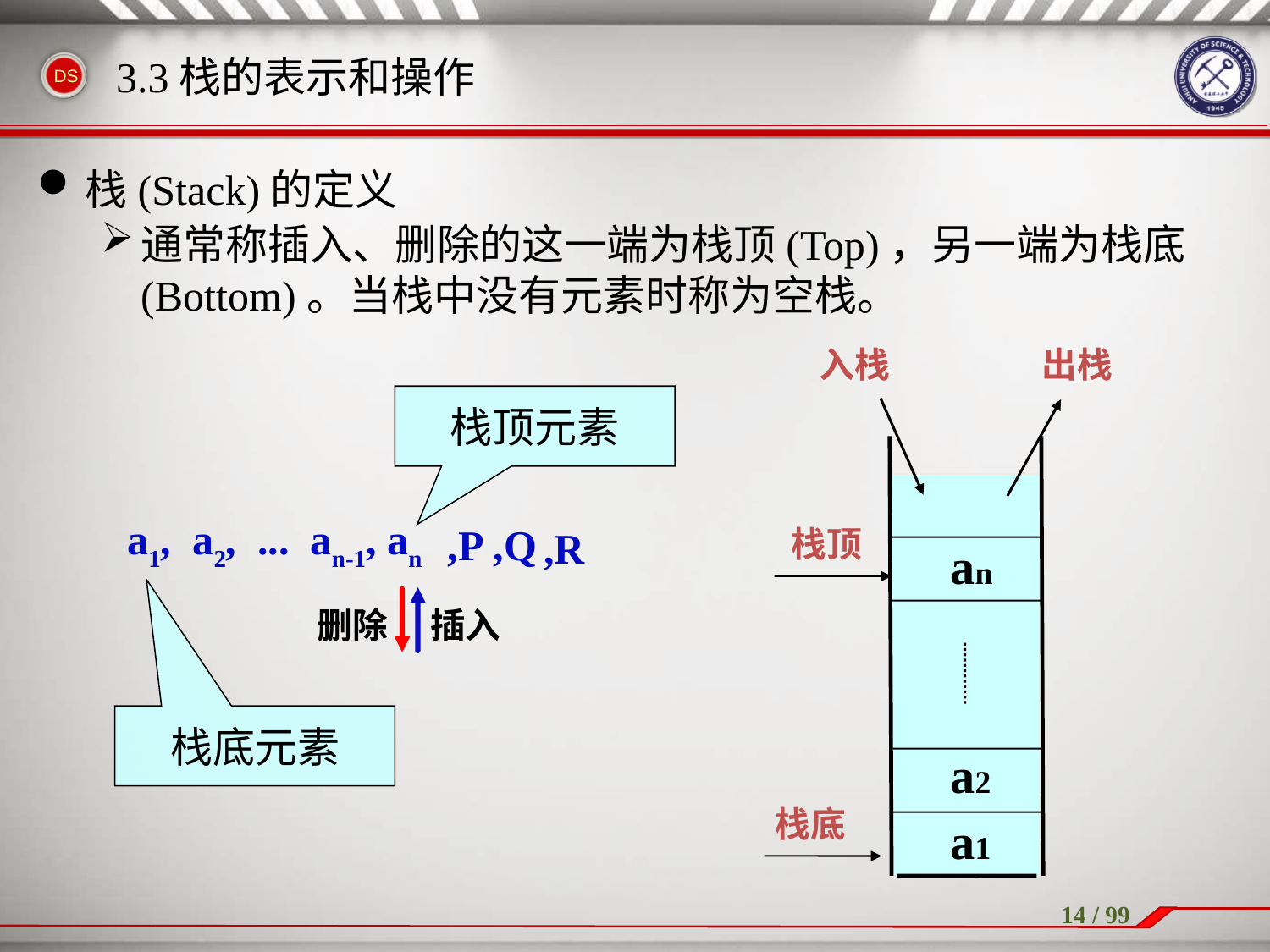

# 3.3栈的表示和操作
栈(Stack)的定义
通常称插入、删除的这一端为栈顶(Top)，另一端为栈底(Bottom)。当栈中没有元素时称为空栈。
入栈
出栈

栈顶
an

a2

栈底
a1

栈顶元素
a1,  a2,  ...  an-1, an
,P
,Q
,R

插入

删除
栈底元素